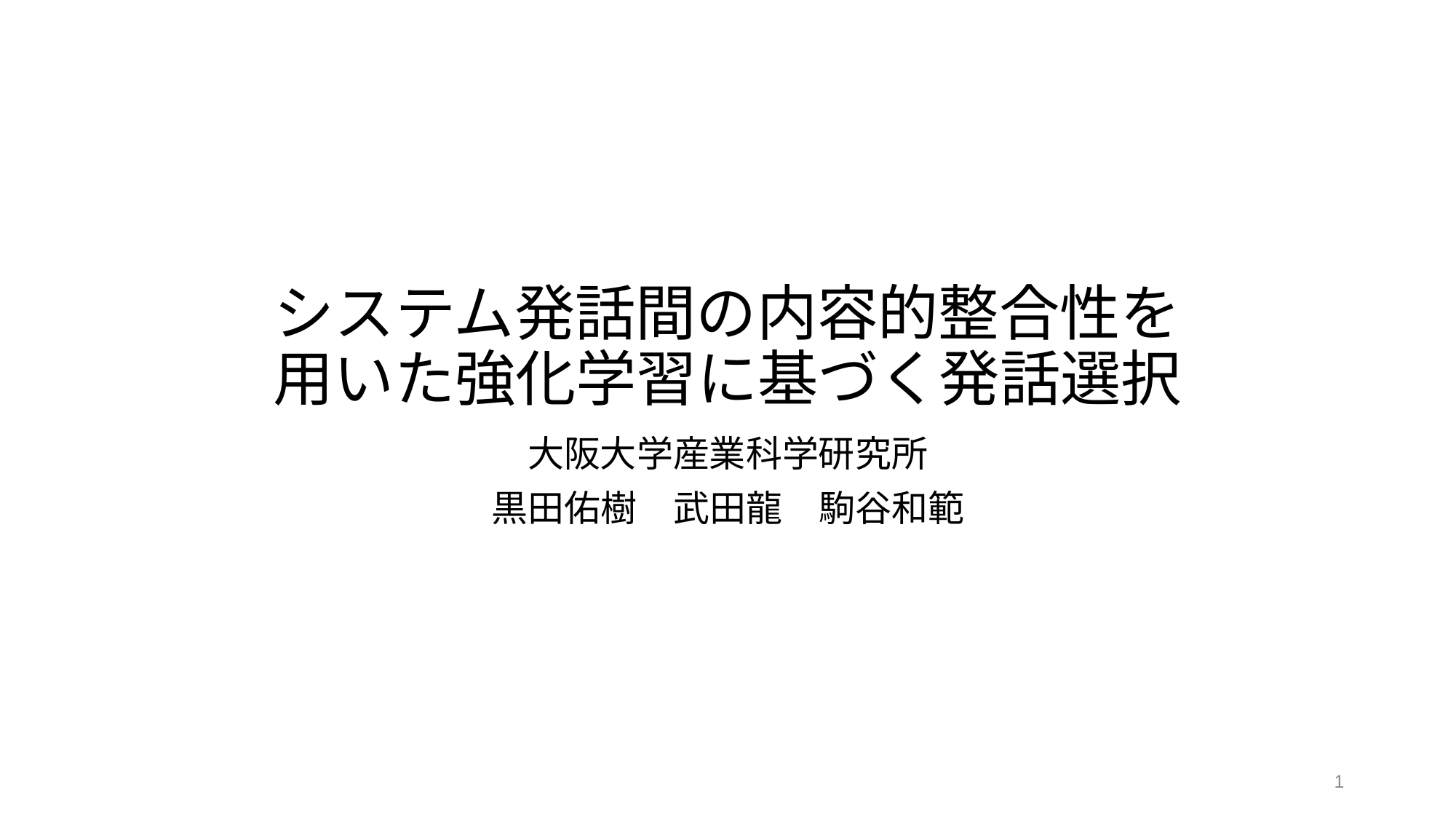

# システム発話間の内容的整合性を 用いた強化学習に基づく発話選択
大阪大学産業科学研究所
黒田佑樹　武田龍　駒谷和範
1